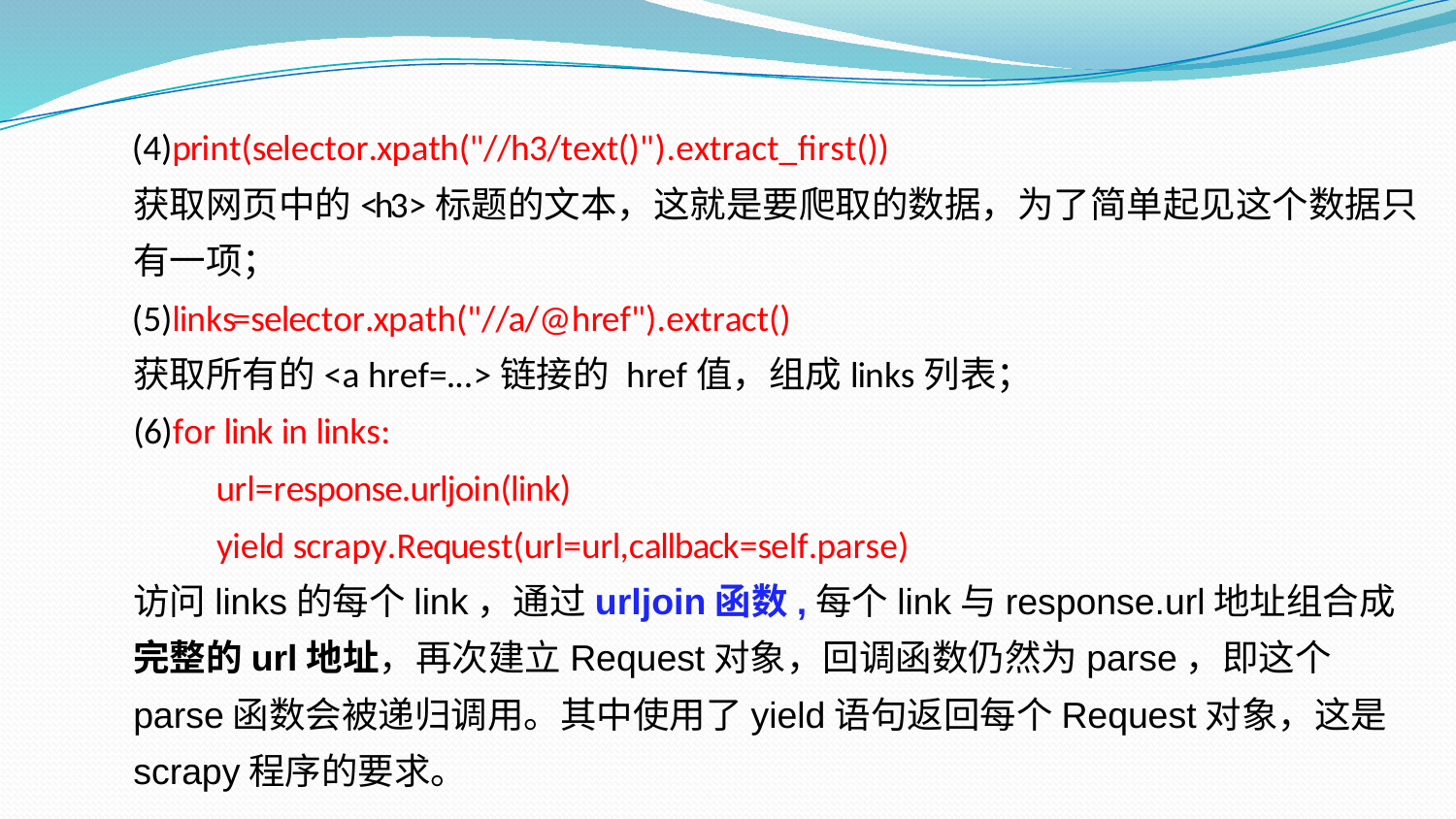

print(selector.xpath("//h3/text()").extract_first())
获取网页中的<h3>标题的文本，这就是要爬取的数据，为了简单起见这个数据只有一项；
links=selector.xpath("//a/@href").extract()
获取所有的<a href=...>链接的 href值，组成links列表；
(6)for link in links:
           url=response.urljoin(link)
           yield scrapy.Request(url=url,callback=self.parse)
访问links的每个link，通过urljoin函数,每个link与response.url地址组合成完整的url地址，再次建立Request对象，回调函数仍然为parse，即这个parse函数会被递归调用。其中使用了yield语句返回每个Request对象，这是 scrapy程序的要求。